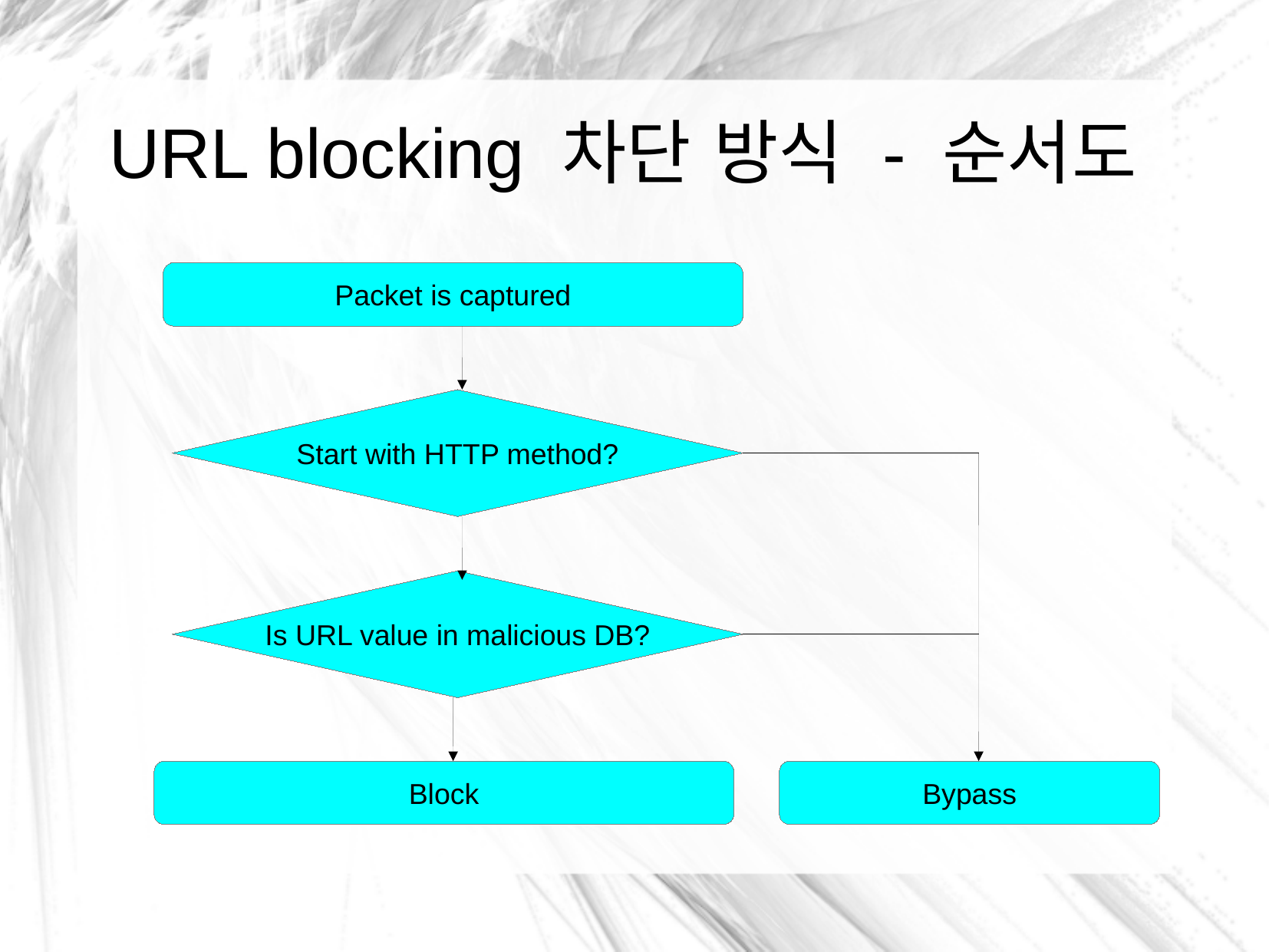

URL blocking 차단 방식 - 순서도
Packet is captured

Start with HTTP method?

Is URL value in malicious DB?

Bypass
Block